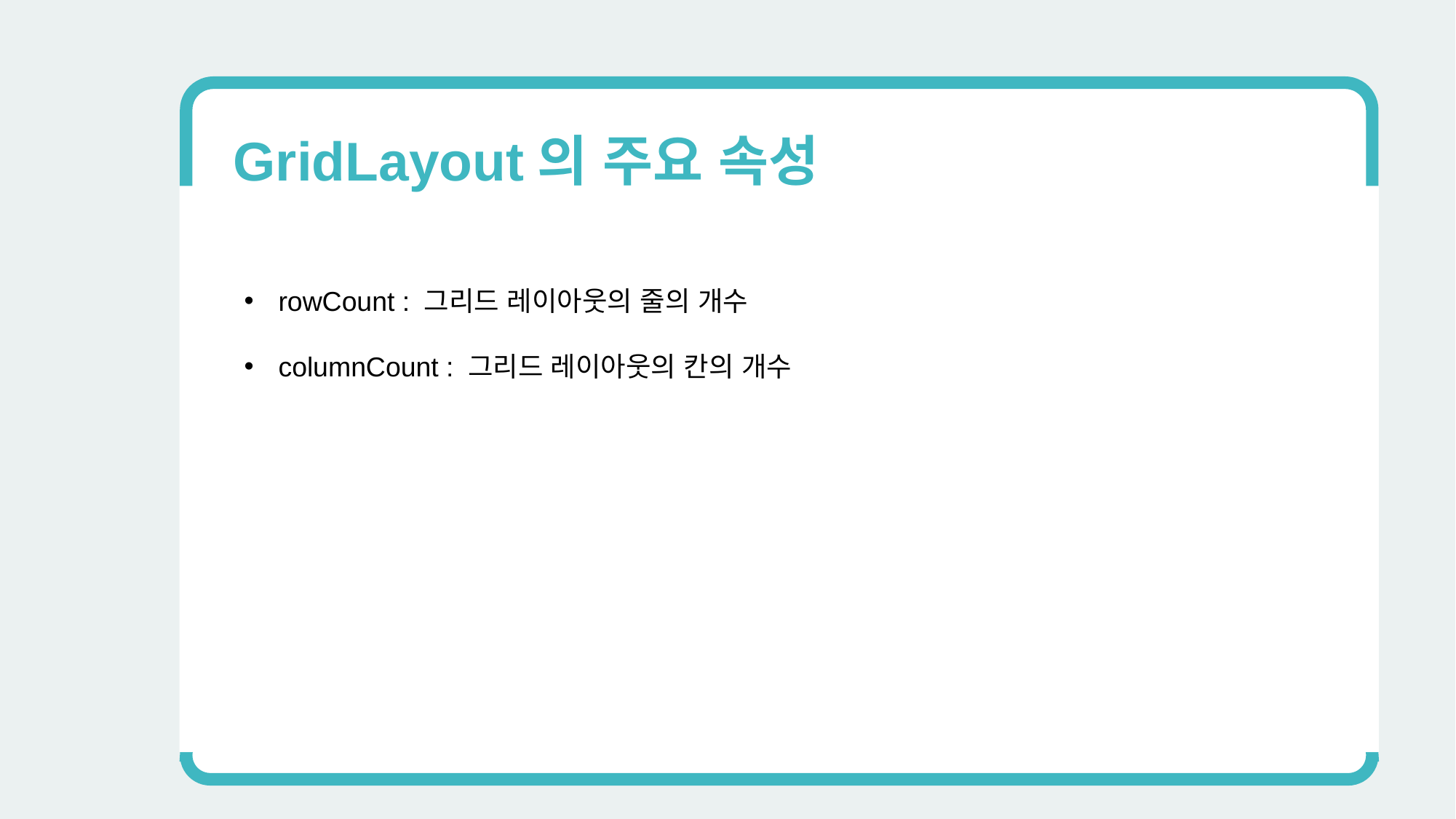

GridLayout의 주요 속성

rowCount : 그리드 레이아웃의 줄의 개수
columnCount : 그리드 레이아웃의 칸의 개수